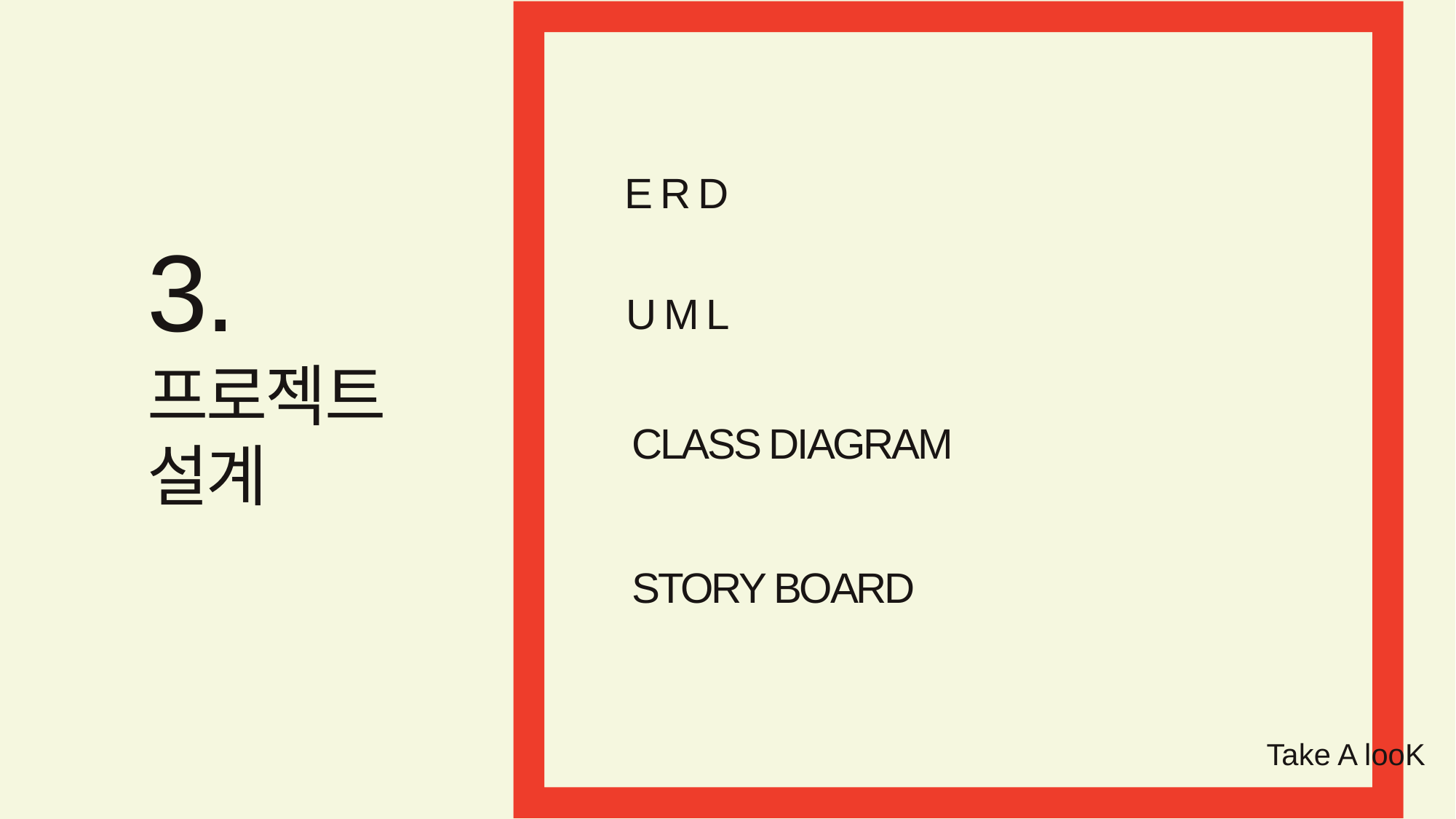

E R D
3.
프로젝트
설계
U M L
CLASS DIAGRAM
STORY BOARD
Take A looK